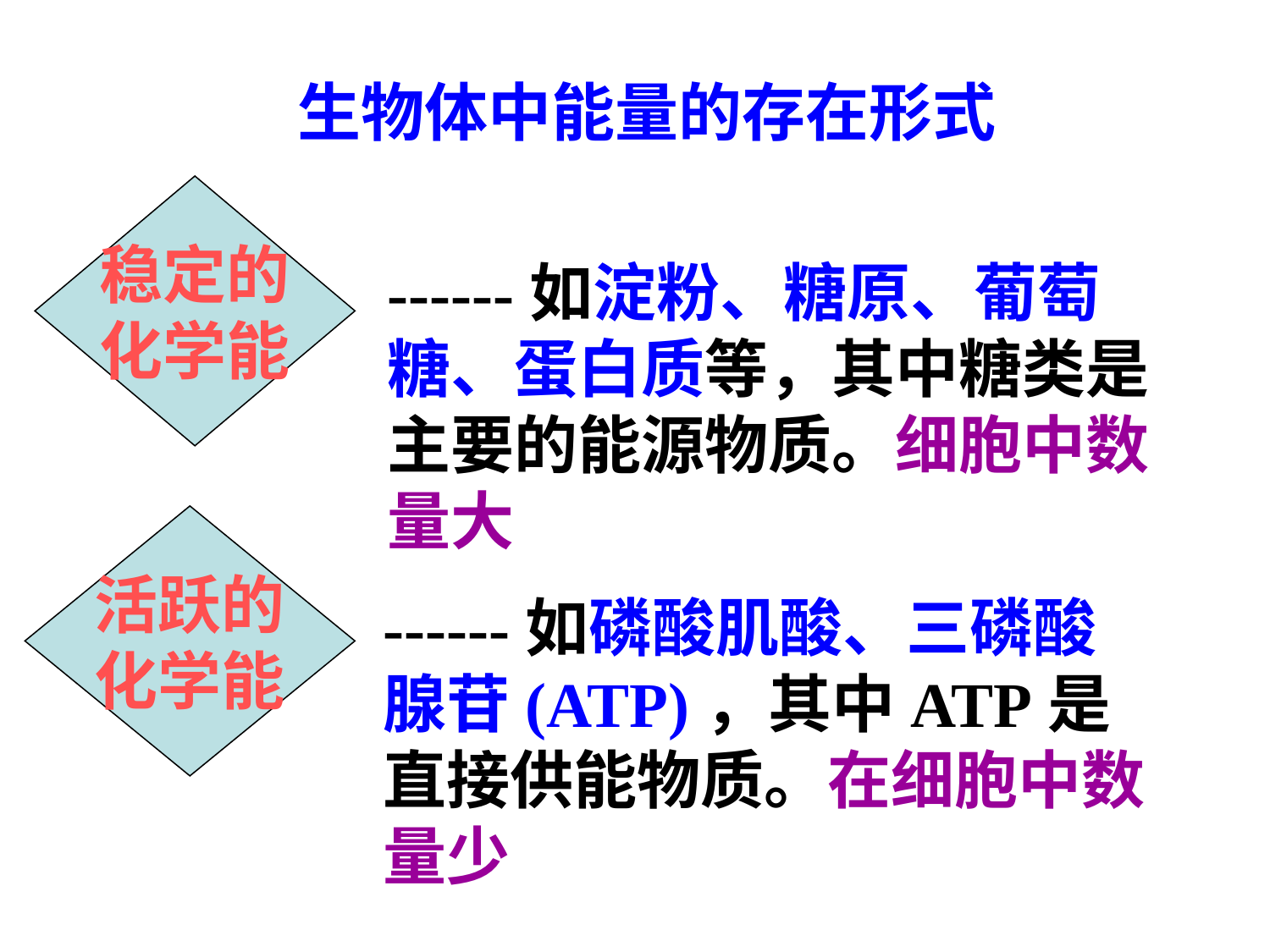

生物体中能量的存在形式
稳定的
化学能
------如淀粉、糖原、葡萄糖、蛋白质等，其中糖类是主要的能源物质。细胞中数量大
活跃的
化学能
------如磷酸肌酸、三磷酸腺苷(ATP)，其中ATP是直接供能物质。在细胞中数量少